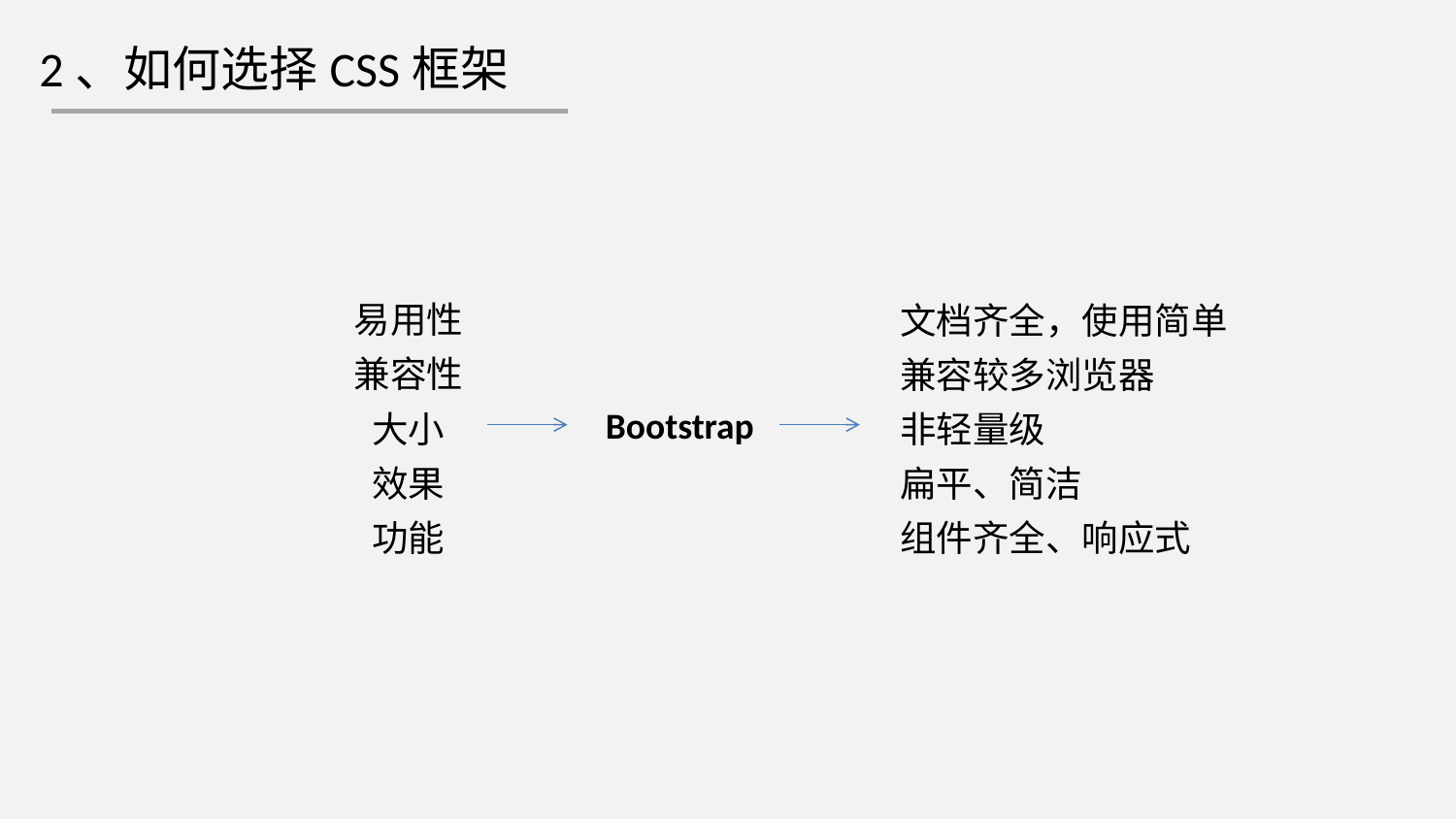

2、如何选择CSS框架
易用性
兼容性
大小
效果
功能
文档齐全，使用简单
兼容较多浏览器
非轻量级
扁平、简洁
组件齐全、响应式
Bootstrap